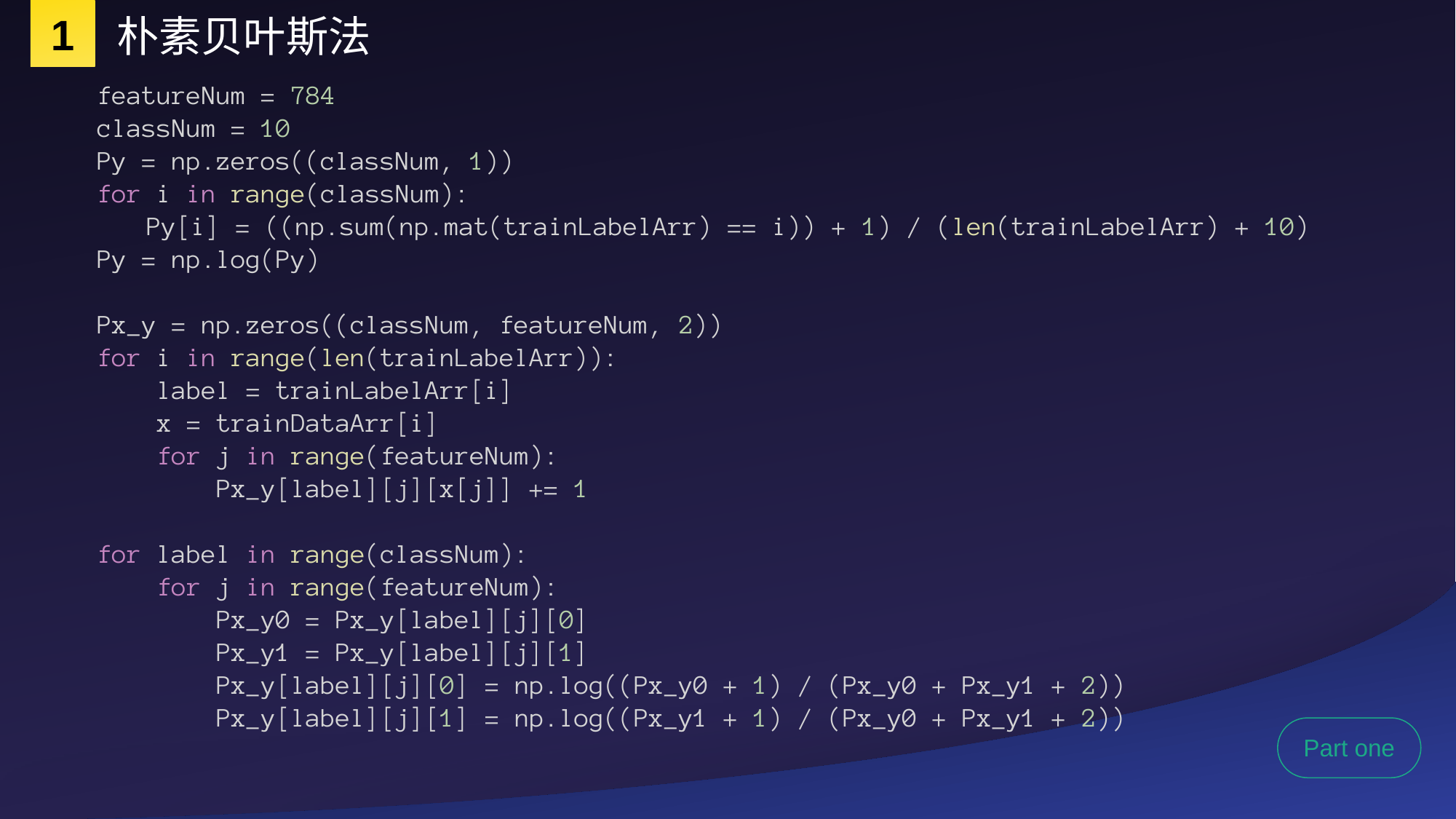

1

朴素贝叶斯法
    featureNum = 784
    classNum = 10
    Py = np.zeros((classNum, 1))
    for i in range(classNum):
    	Py[i] = ((np.sum(np.mat(trainLabelArr) == i)) + 1) / (len(trainLabelArr) + 10)
    Py = np.log(Py)

    Px_y = np.zeros((classNum, featureNum, 2))
    for i in range(len(trainLabelArr)):
        label = trainLabelArr[i]
        x = trainDataArr[i]
        for j in range(featureNum):
            Px_y[label][j][x[j]] += 1

    for label in range(classNum):
        for j in range(featureNum):
            Px_y0 = Px_y[label][j][0]
            Px_y1 = Px_y[label][j][1]
            Px_y[label][j][0] = np.log((Px_y0 + 1) / (Px_y0 + Px_y1 + 2))
            Px_y[label][j][1] = np.log((Px_y1 + 1) / (Px_y0 + Px_y1 + 2))

Part one